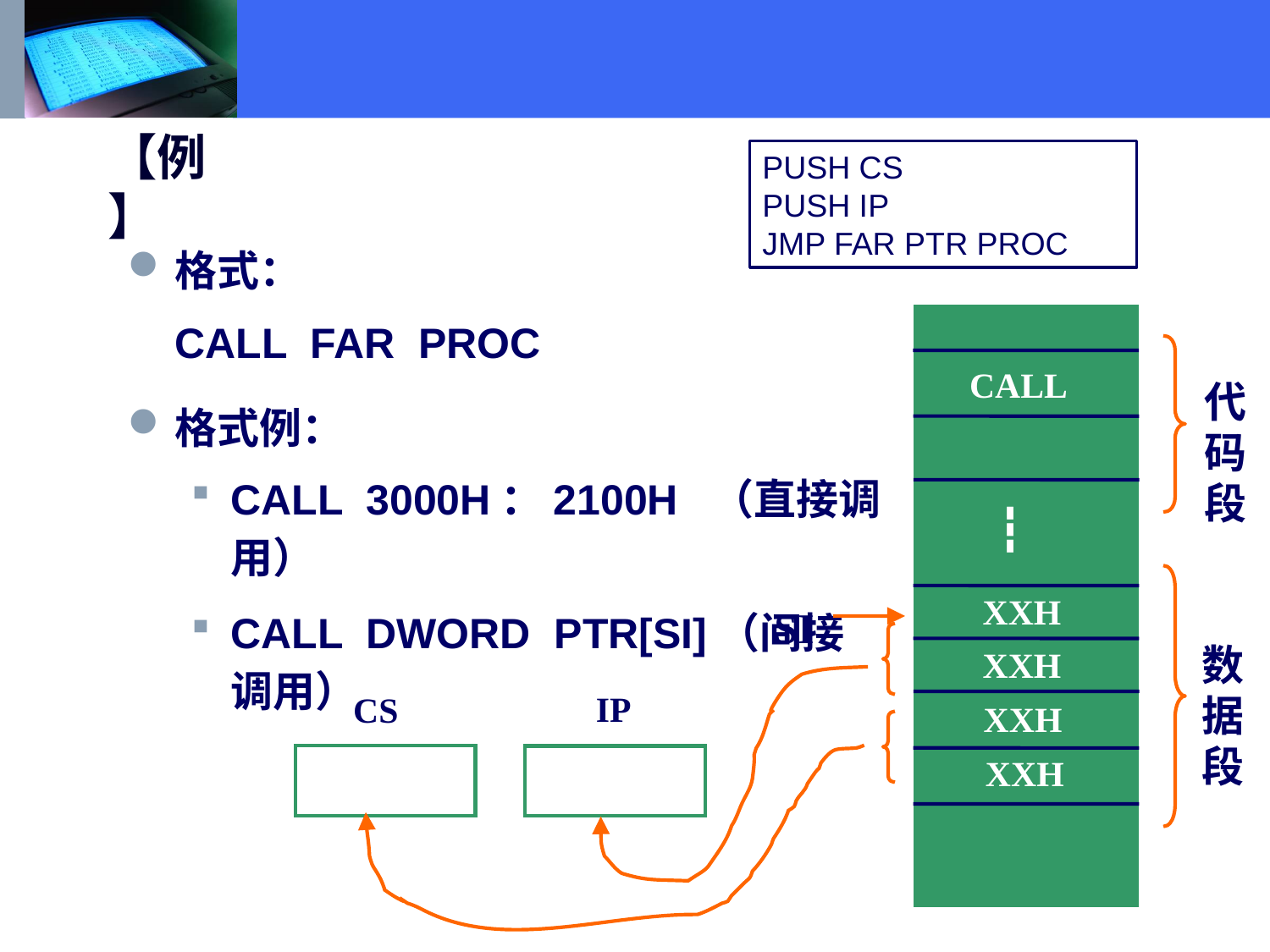

PUSH CS
PUSH IP
JMP FAR PTR PROC
【例】
格式：
    CALL  FAR  PROC
格式例：
CALL  3000H：2100H  （直接调用）
CALL  DWORD  PTR[SI]（间接调用）

CALL
代码段

┇

XXH

SI

数据段
XXH

IP
CS
XXH

XXH

165